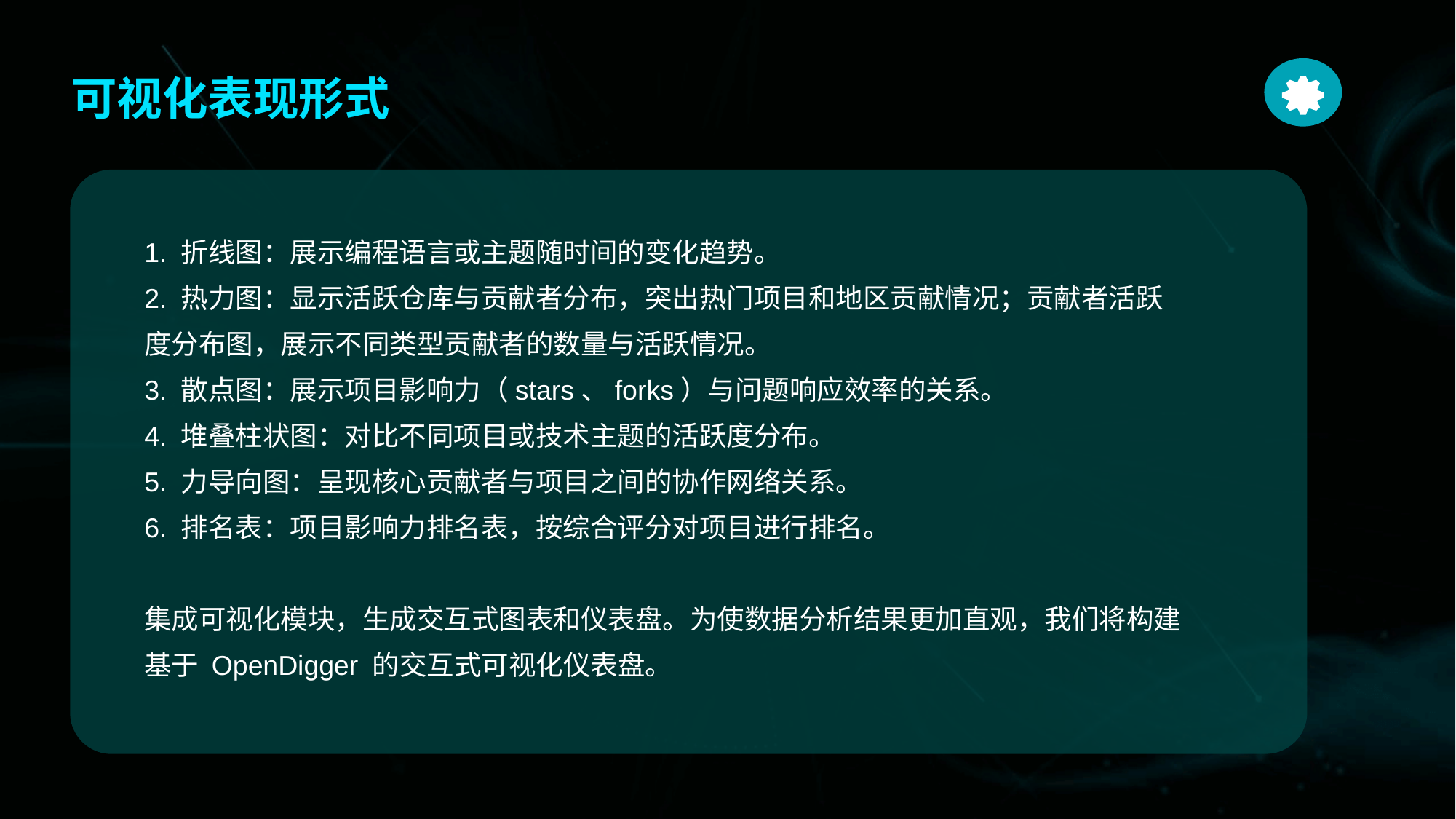

可视化表现形式

1. 折线图：展示编程语言或主题随时间的变化趋势。
2. 热力图：显示活跃仓库与贡献者分布，突出热门项目和地区贡献情况；贡献者活跃度分布图，展示不同类型贡献者的数量与活跃情况。
3. 散点图：展示项目影响力（stars、forks）与问题响应效率的关系。
4. 堆叠柱状图：对比不同项目或技术主题的活跃度分布。
5. 力导向图：呈现核心贡献者与项目之间的协作网络关系。
6. 排名表：项目影响力排名表，按综合评分对项目进行排名。

集成可视化模块，生成交互式图表和仪表盘。为使数据分析结果更加直观，我们将构建基于 OpenDigger 的交互式可视化仪表盘。